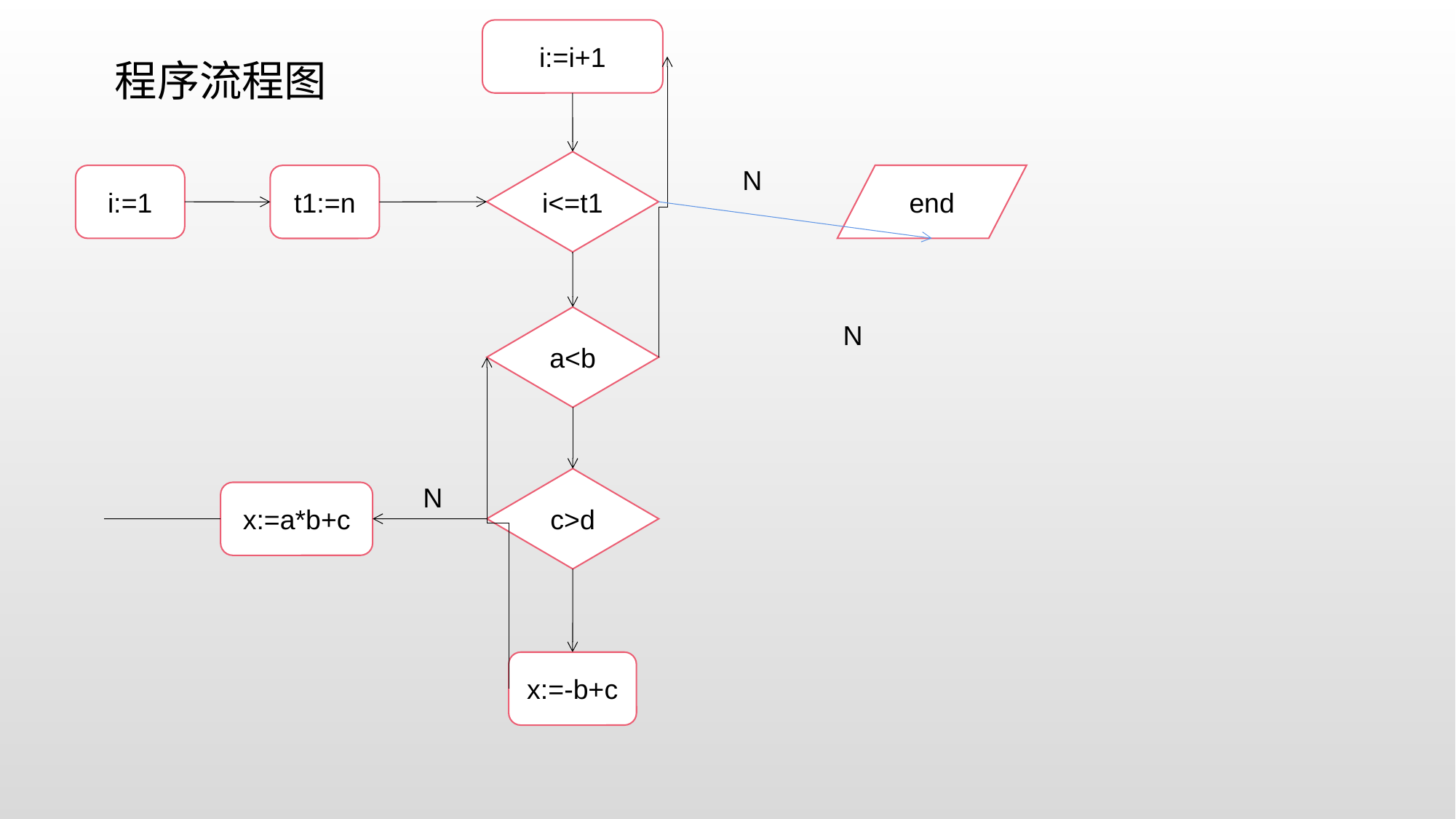

i:=i+1
程序流程图
i<=t1
N
end
i:=1
t1:=n
a<b
N
c>d
N
x:=a*b+c
x:=-b+c